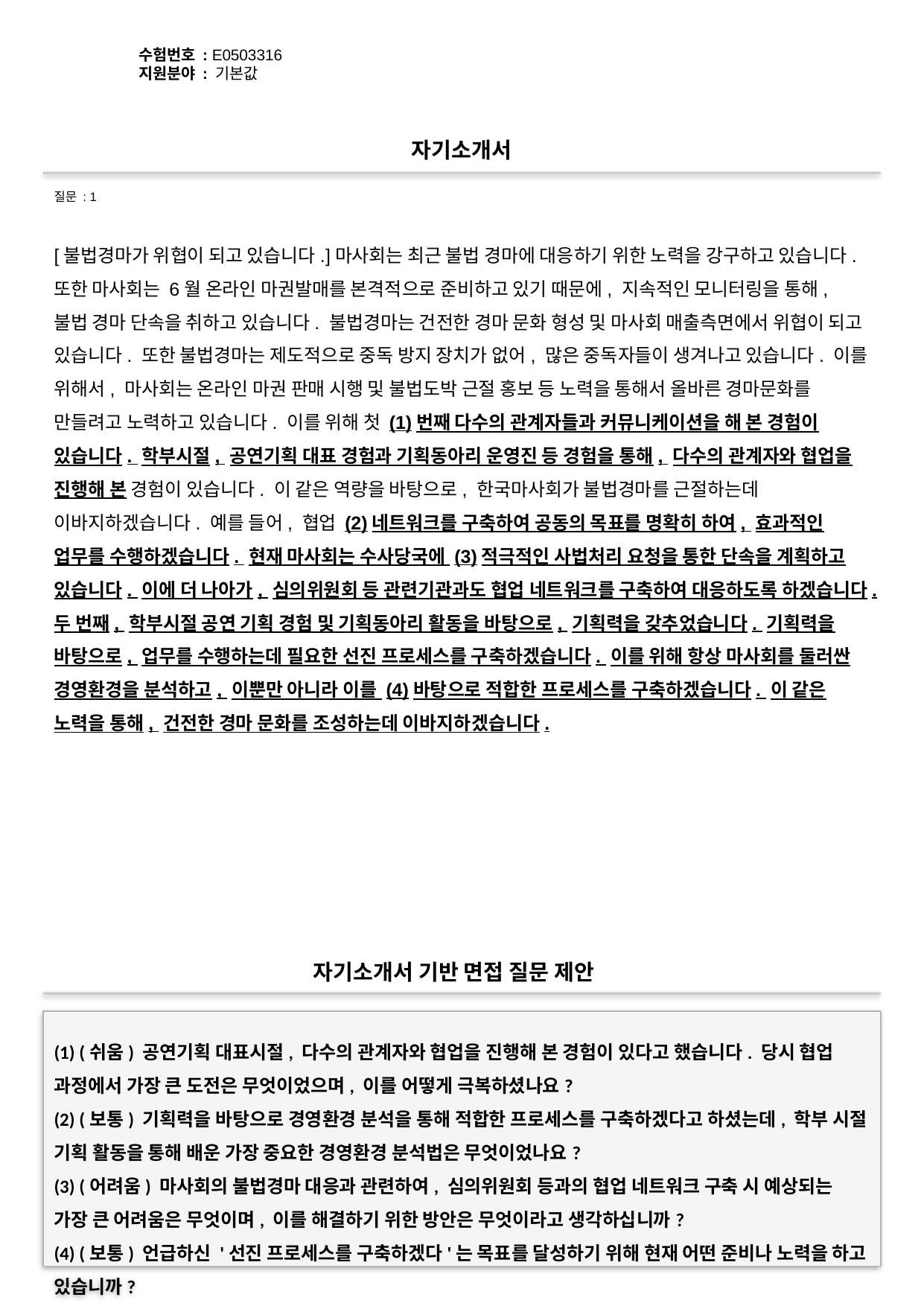

수험번호 : E0503316
지원분야 : 기본값
#

자기소개서

질문 : 1

[불법경마가 위협이 되고 있습니다.]마사회는 최근 불법 경마에 대응하기 위한 노력을 강구하고 있습니다. 또한 마사회는 6월 온라인 마권발매를 본격적으로 준비하고 있기 때문에, 지속적인 모니터링을 통해, 불법 경마 단속을 취하고 있습니다. 불법경마는 건전한 경마 문화 형성 및 마사회 매출측면에서 위협이 되고 있습니다. 또한 불법경마는 제도적으로 중독 방지 장치가 없어, 많은 중독자들이 생겨나고 있습니다. 이를 위해서, 마사회는 온라인 마권 판매 시행 및 불법도박 근절 홍보 등 노력을 통해서 올바른 경마문화를 만들려고 노력하고 있습니다. 이를 위해 첫 (1)번째 다수의 관계자들과 커뮤니케이션을 해 본 경험이 있습니다. 학부시절, 공연기획 대표 경험과 기획동아리 운영진 등 경험을 통해, 다수의 관계자와 협업을 진행해 본 경험이 있습니다. 이 같은 역량을 바탕으로, 한국마사회가 불법경마를 근절하는데 이바지하겠습니다. 예를 들어, 협업 (2)네트워크를 구축하여 공동의 목표를 명확히 하여, 효과적인 업무를 수행하겠습니다. 현재 마사회는 수사당국에 (3)적극적인 사법처리 요청을 통한 단속을 계획하고 있습니다. 이에 더 나아가, 심의위원회 등 관련기관과도 협업 네트워크를 구축하여 대응하도록 하겠습니다.두 번째, 학부시절 공연 기획 경험 및 기획동아리 활동을 바탕으로, 기획력을 갖추었습니다. 기획력을 바탕으로, 업무를 수행하는데 필요한 선진 프로세스를 구축하겠습니다. 이를 위해 항상 마사회를 둘러싼 경영환경을 분석하고, 이뿐만 아니라 이를 (4)바탕으로 적합한 프로세스를 구축하겠습니다. 이 같은 노력을 통해, 건전한 경마 문화를 조성하는데 이바지하겠습니다.

자기소개서 기반 면접 질문 제안

(1) (쉬움) 공연기획 대표시절, 다수의 관계자와 협업을 진행해 본 경험이 있다고 했습니다. 당시 협업 과정에서 가장 큰 도전은 무엇이었으며, 이를 어떻게 극복하셨나요?
(2) (보통) 기획력을 바탕으로 경영환경 분석을 통해 적합한 프로세스를 구축하겠다고 하셨는데, 학부 시절 기획 활동을 통해 배운 가장 중요한 경영환경 분석법은 무엇이었나요?
(3) (어려움) 마사회의 불법경마 대응과 관련하여, 심의위원회 등과의 협업 네트워크 구축 시 예상되는 가장 큰 어려움은 무엇이며, 이를 해결하기 위한 방안은 무엇이라고 생각하십니까?
(4) (보통) 언급하신 '선진 프로세스를 구축하겠다'는 목표를 달성하기 위해 현재 어떤 준비나 노력을 하고 있습니까?